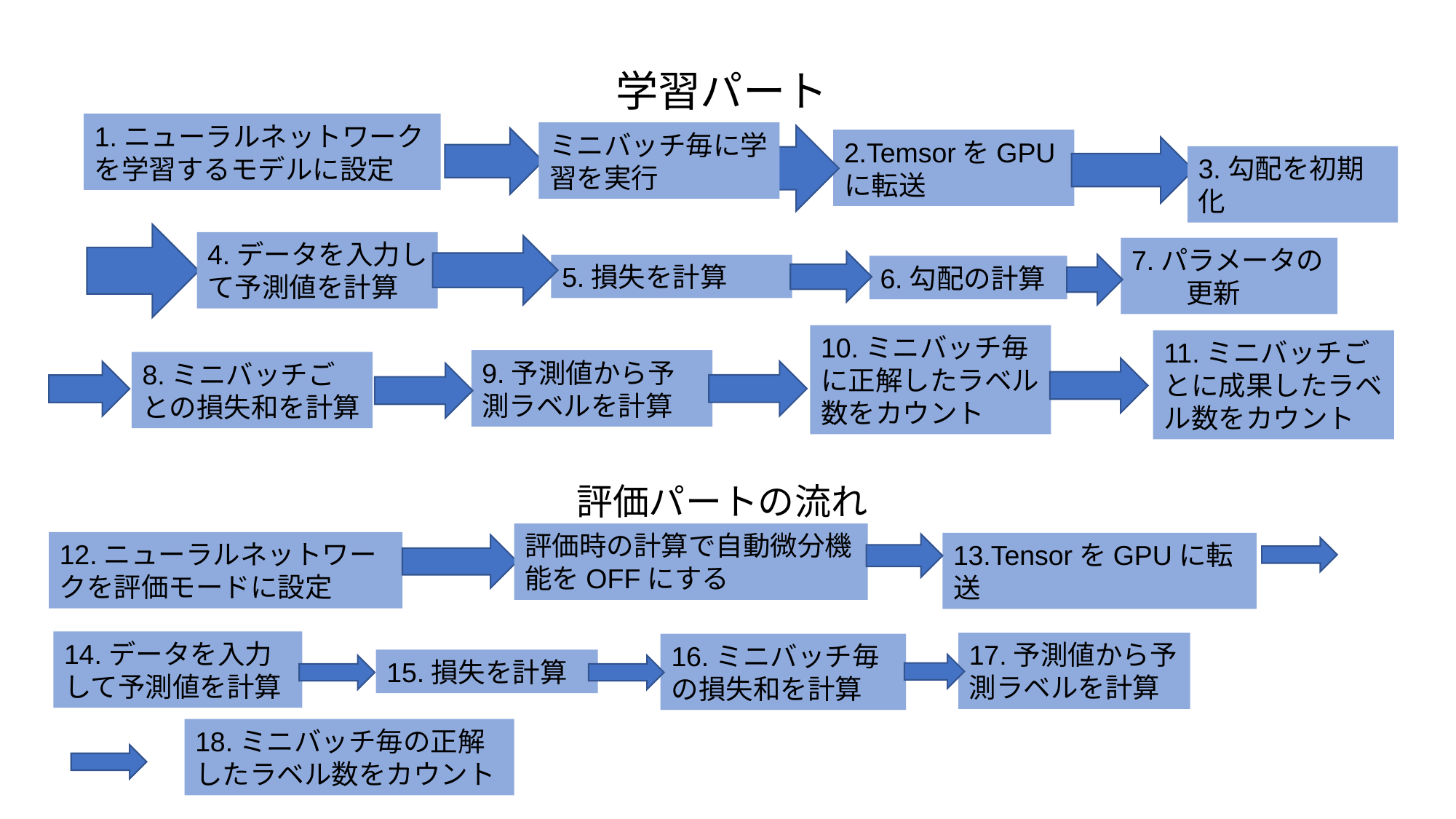

学習パート

評価パートの流れ

1.ニューラルネットワークを学習するモデルに設定
ミニバッチ毎に学習を実行

2.TemsorをGPUに転送

3.勾配を初期化

4.データを入力して予測値を計算

7.パラメータの　　更新

5.損失を計算
6.勾配の計算
10.ミニバッチ毎に正解したラベル数をカウント
11.ミニバッチごとに成果したラベル数をカウント
9.予測値から予測ラベルを計算
8.ミニバッチごとの損失和を計算

評価時の計算で自動微分機能をOFFにする
12.ニューラルネットワークを評価モードに設定
13.TensorをGPUに転送

14.データを入力して予測値を計算
17.予測値から予測ラベルを計算
16.ミニバッチ毎の損失和を計算
15.損失を計算

18.ミニバッチ毎の正解したラベル数をカウント